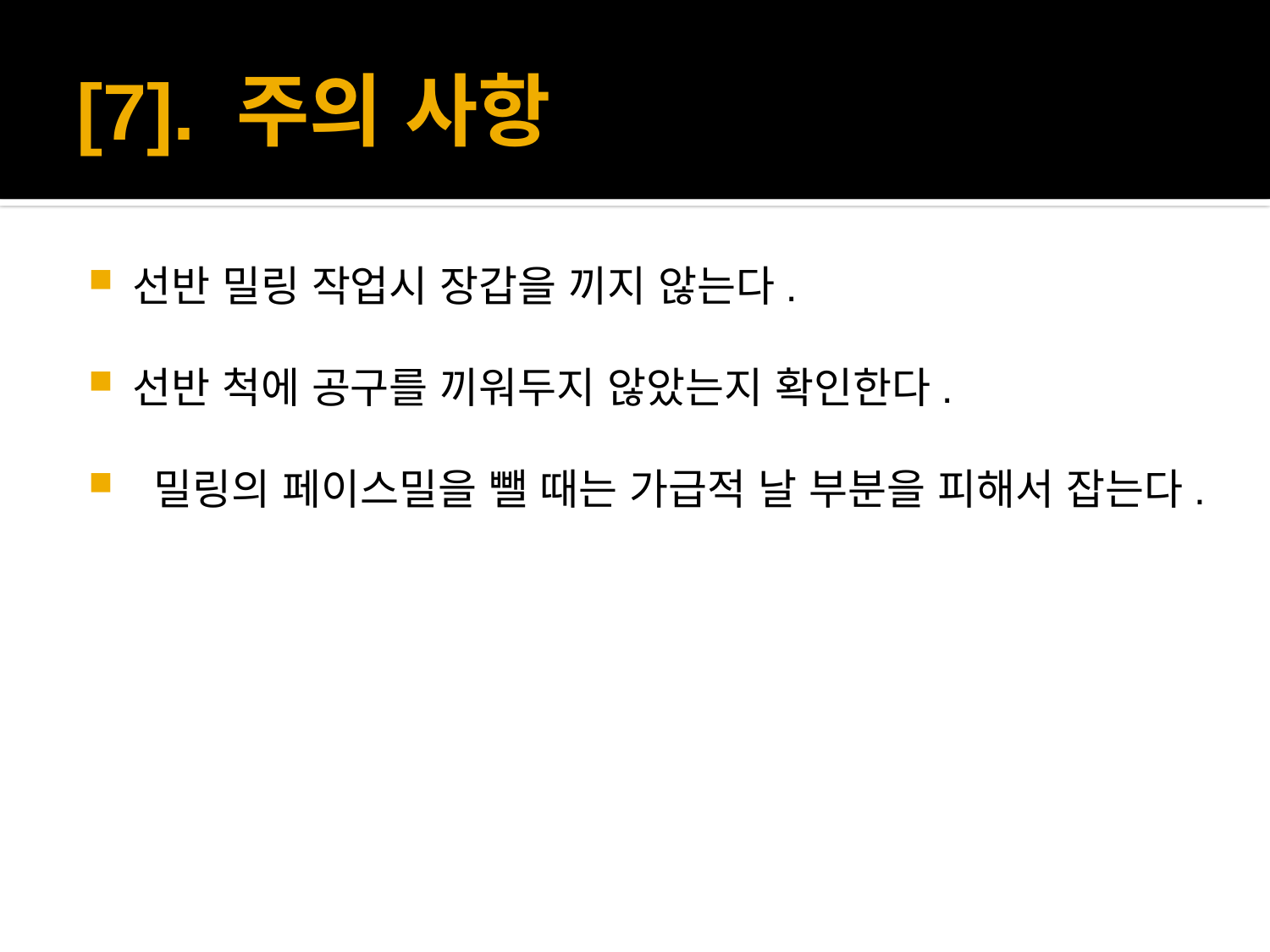

# [7]. 주의 사항
선반 밀링 작업시 장갑을 끼지 않는다.

선반 척에 공구를 끼워두지 않았는지 확인한다.

 밀링의 페이스밀을 뺄 때는 가급적 날 부분을 피해서 잡는다.